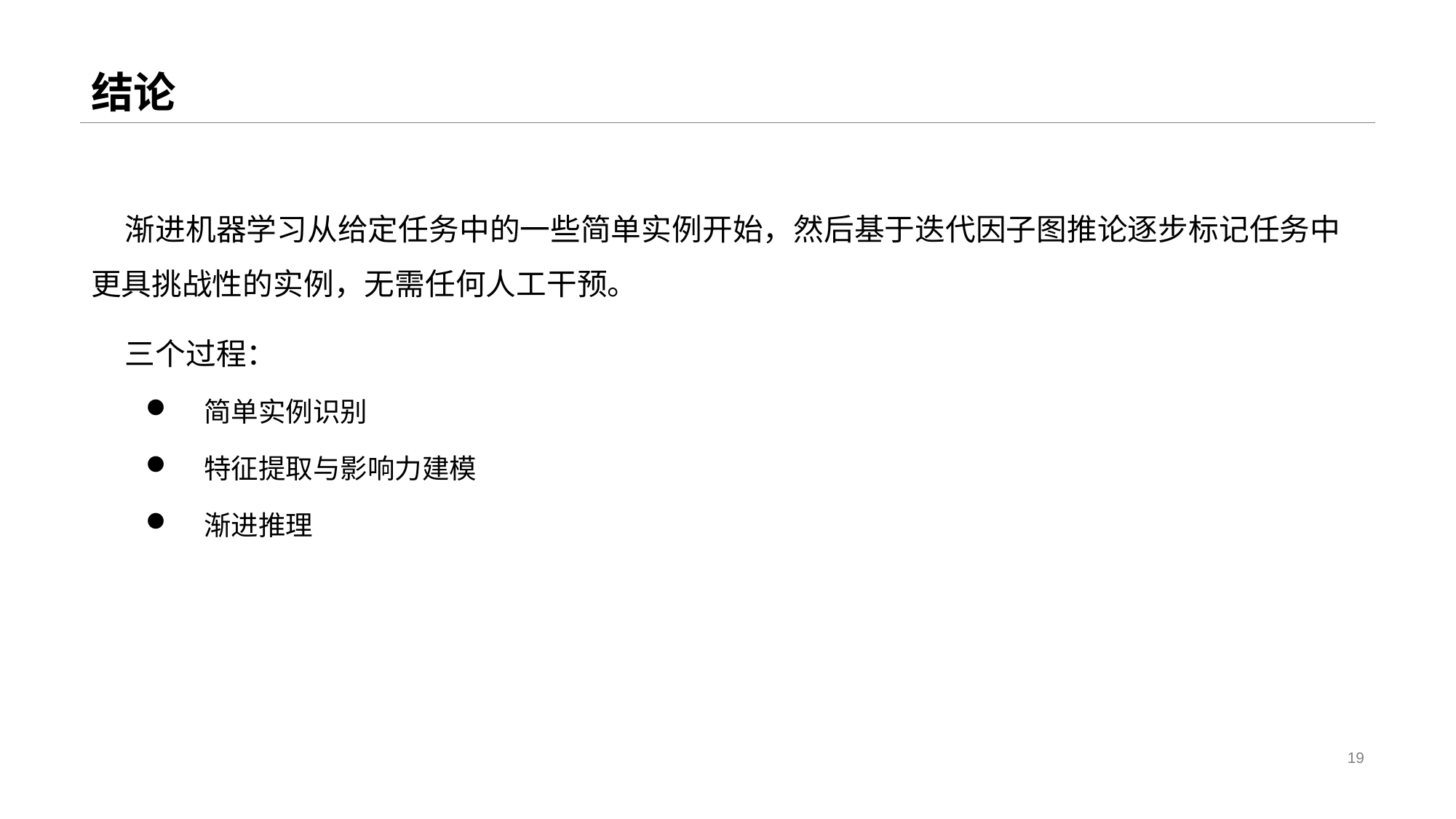

# 结论

    渐进机器学习从给定任务中的一些简单实例开始，然后基于迭代因子图推论逐步标记任务中更具挑战性的实例，无需任何人工干预。
    三个过程：
    简单实例识别
    特征提取与影响力建模
    渐进推理

19